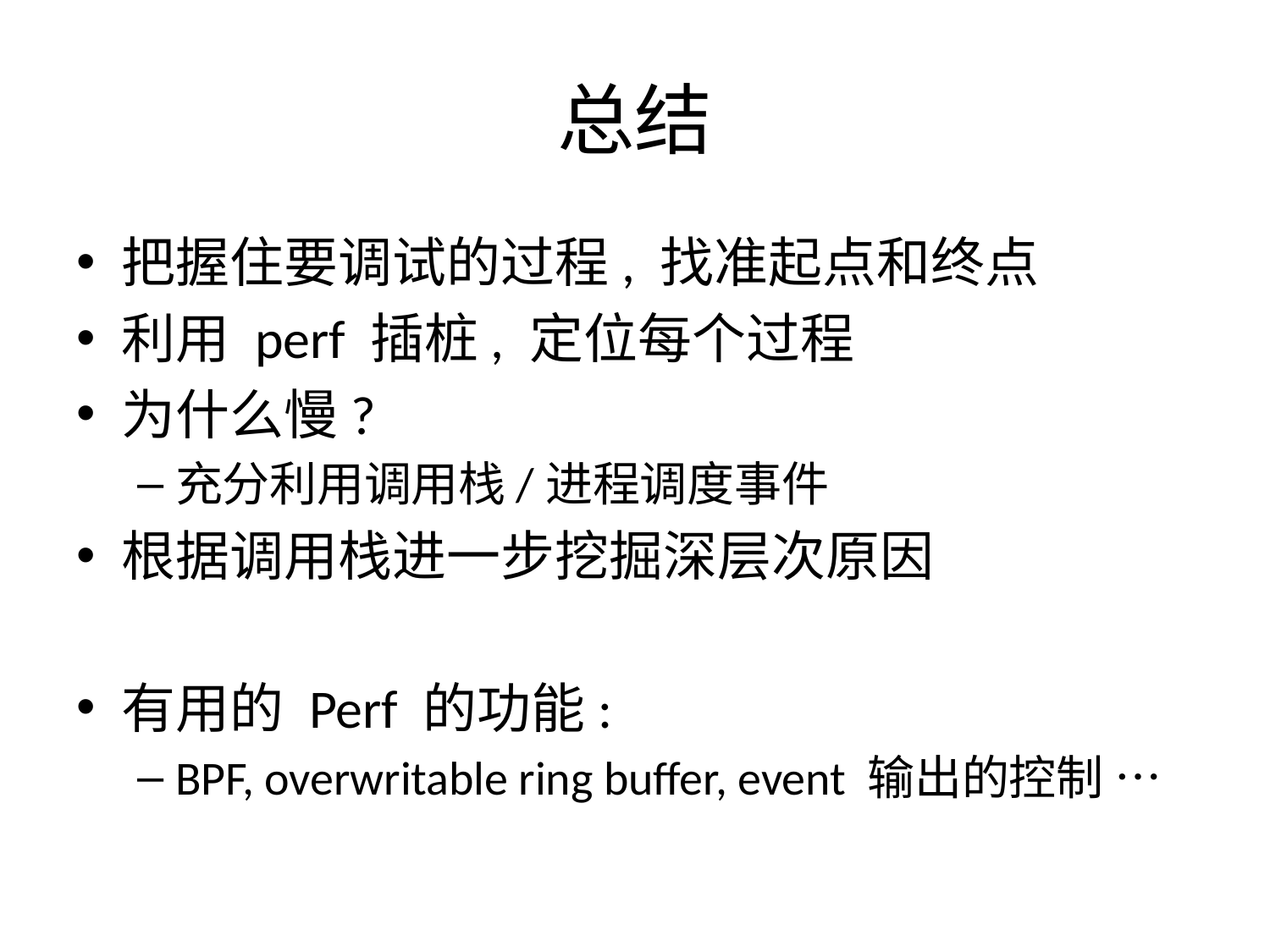

# 总结
把握住要调试的过程, 找准起点和终点
利用 perf 插桩, 定位每个过程
为什么慢?
充分利用调用栈/进程调度事件
根据调用栈进一步挖掘深层次原因

有用的 Perf 的功能:
BPF, overwritable ring buffer, event 输出的控制 …